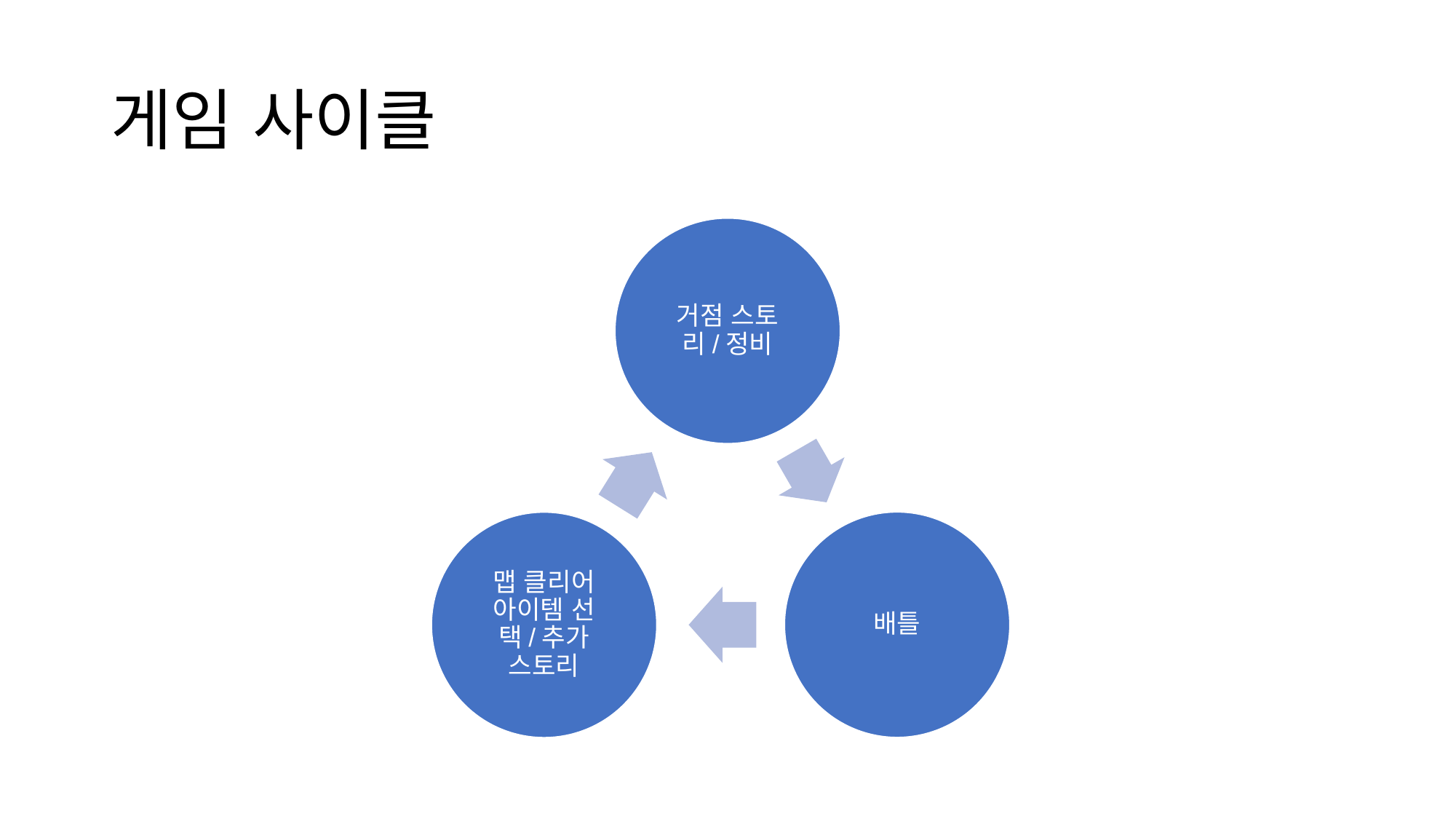

# 게임 사이클
거점 스토리/정비

배틀

맵 클리어 아이템 선택/추가 스토리